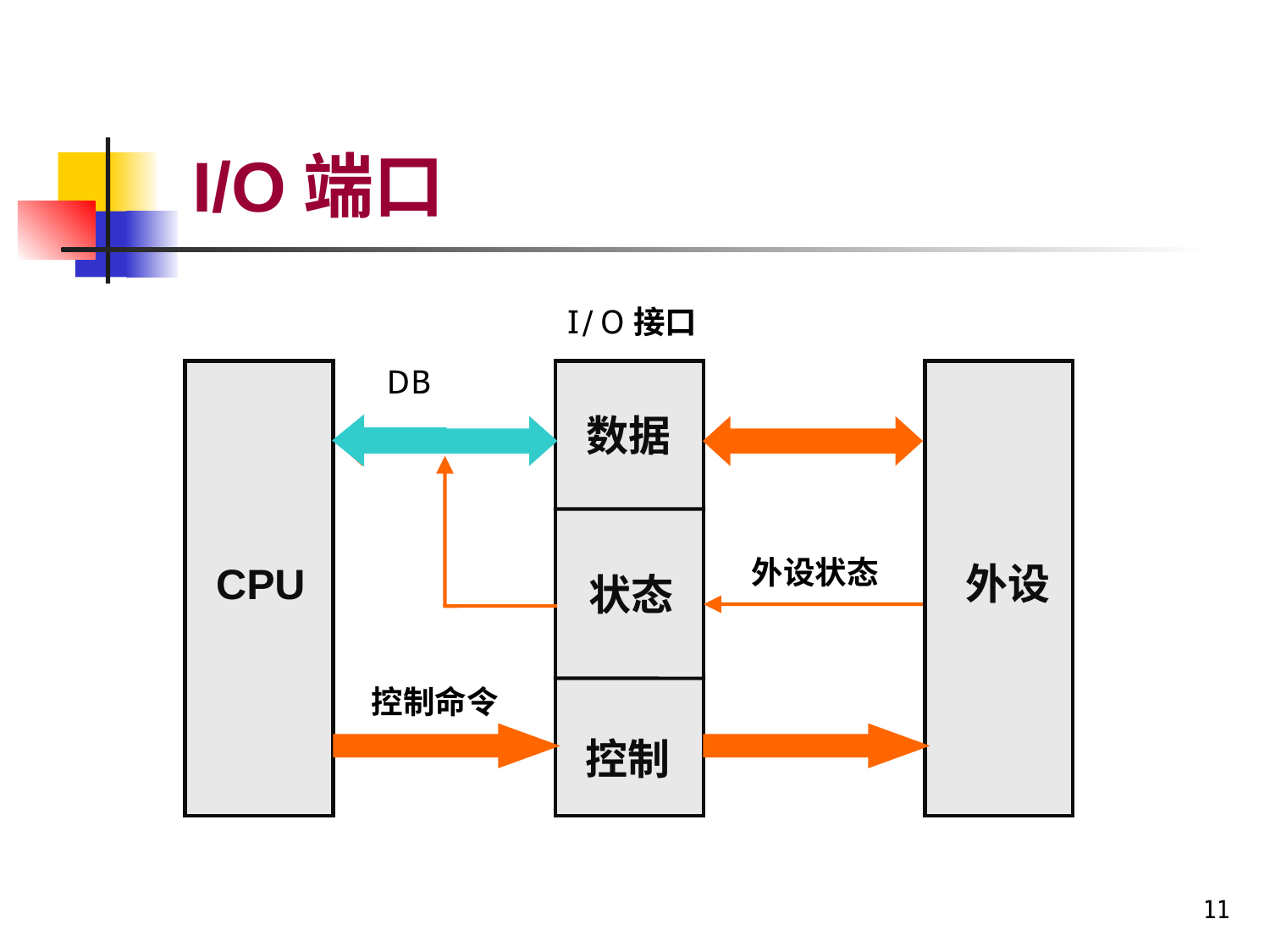

# I/O端口
I/O接口
DB

数据

外设状态
CPU
外设
状态

控制命令

控制

11